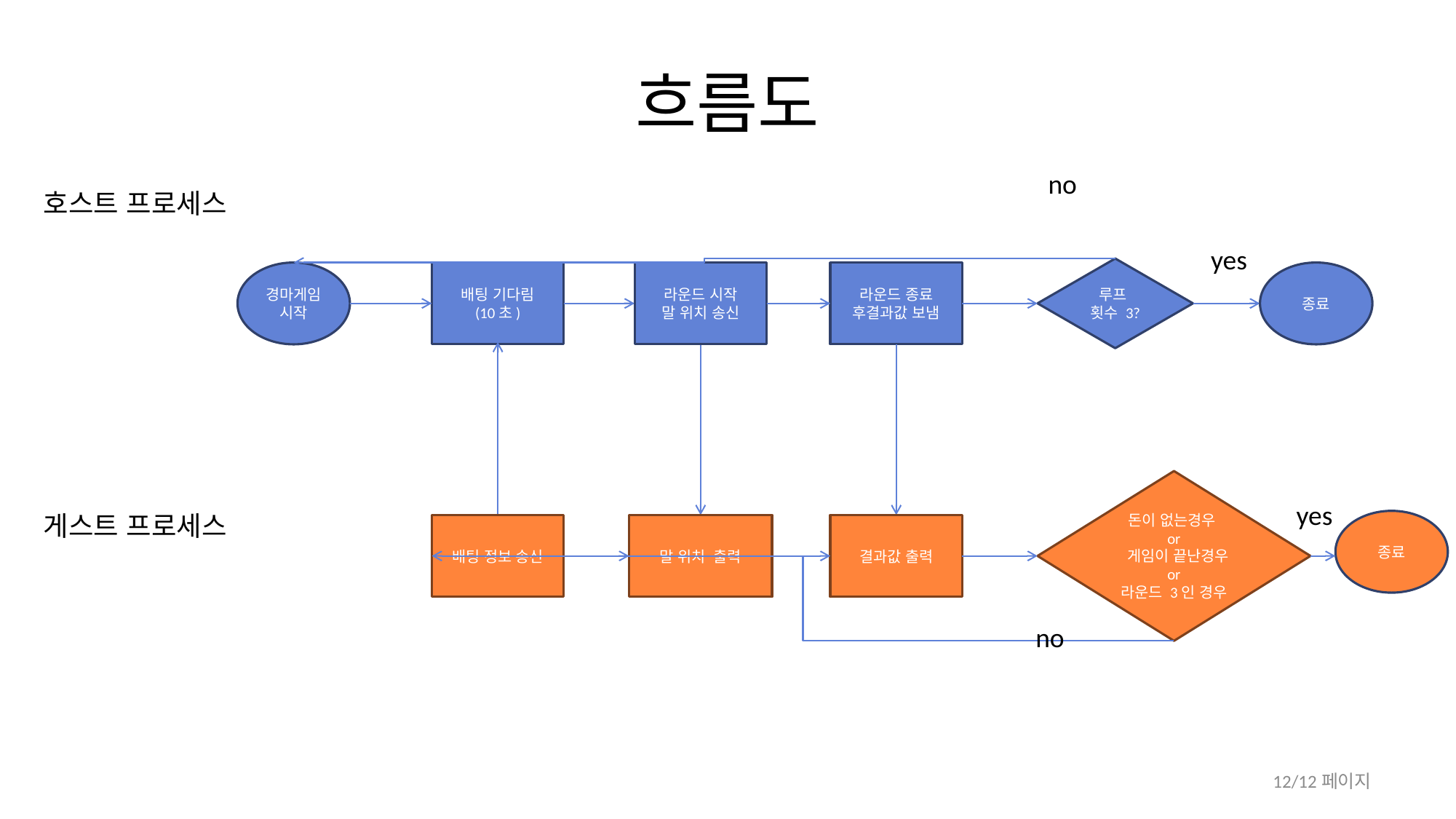

# 흐름도
no
yes
루프
횟수 3?
경마게임 시작
배팅 기다림
(10초)
라운드 시작
말 위치 송신
라운드 종료 후결과값 보냄
종료
돈이 없는경우
or
 게임이 끝난경우
or
라운드 3인 경우
yes
종료
결과값 출력
배팅 정보 송신
말 위치  출력
no
호스트 프로세스
게스트 프로세스
12/12페이지